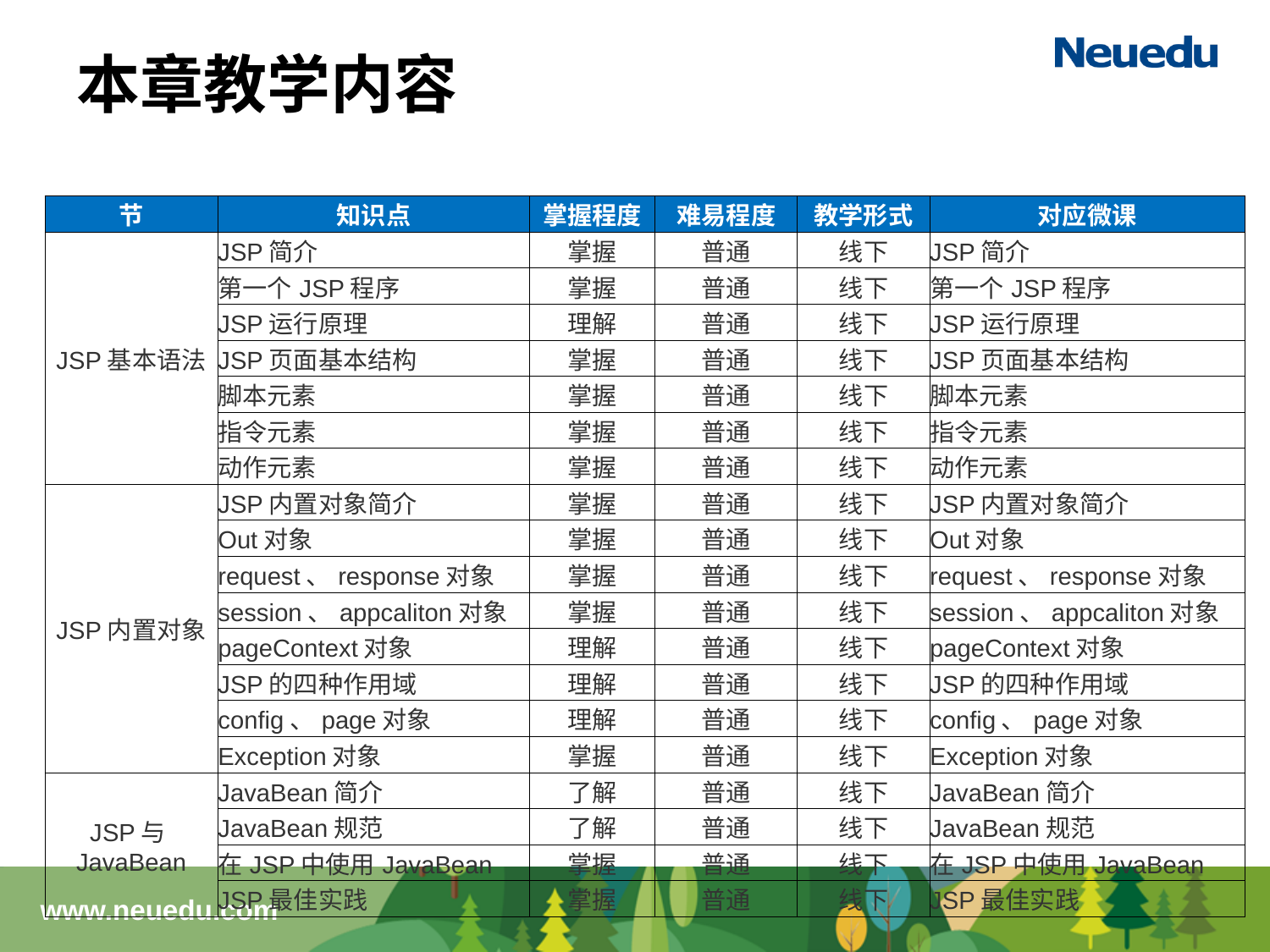

# 本章教学内容
| 节 | 知识点 | 掌握程度 | 难易程度 | 教学形式 | 对应微课 |
| --- | --- | --- | --- | --- | --- |
| JSP基本语法 | JSP简介 | 掌握 | 普通 | 线下 | JSP简介 |
|  | 第一个JSP程序 | 掌握 | 普通 | 线下 | 第一个JSP程序 |
|  | JSP运行原理 | 理解 | 普通 | 线下 | JSP运行原理 |
|  | JSP页面基本结构 | 掌握 | 普通 | 线下 | JSP页面基本结构 |
|  | 脚本元素 | 掌握 | 普通 | 线下 | 脚本元素 |
|  | 指令元素 | 掌握 | 普通 | 线下 | 指令元素 |
|  | 动作元素 | 掌握 | 普通 | 线下 | 动作元素 |
| JSP内置对象 | JSP内置对象简介 | 掌握 | 普通 | 线下 | JSP内置对象简介 |
|  | Out对象 | 掌握 | 普通 | 线下 | Out对象 |
|  | request、response对象 | 掌握 | 普通 | 线下 | request、response对象 |
|  | session、appcaliton对象 | 掌握 | 普通 | 线下 | session、appcaliton对象 |
|  | pageContext对象 | 理解 | 普通 | 线下 | pageContext对象 |
|  | JSP的四种作用域 | 理解 | 普通 | 线下 | JSP的四种作用域 |
|  | config、page对象 | 理解 | 普通 | 线下 | config、page对象 |
|  | Exception对象 | 掌握 | 普通 | 线下 | Exception对象 |
| JSP与JavaBean | JavaBean简介 | 了解 | 普通 | 线下 | JavaBean简介 |
|  | JavaBean规范 | 了解 | 普通 | 线下 | JavaBean规范 |
|  | 在JSP中使用JavaBean | 掌握 | 普通 | 线下 | 在JSP中使用JavaBean |
|  | JSP最佳实践 | 掌握 | 普通 | 线下 | JSP最佳实践 |